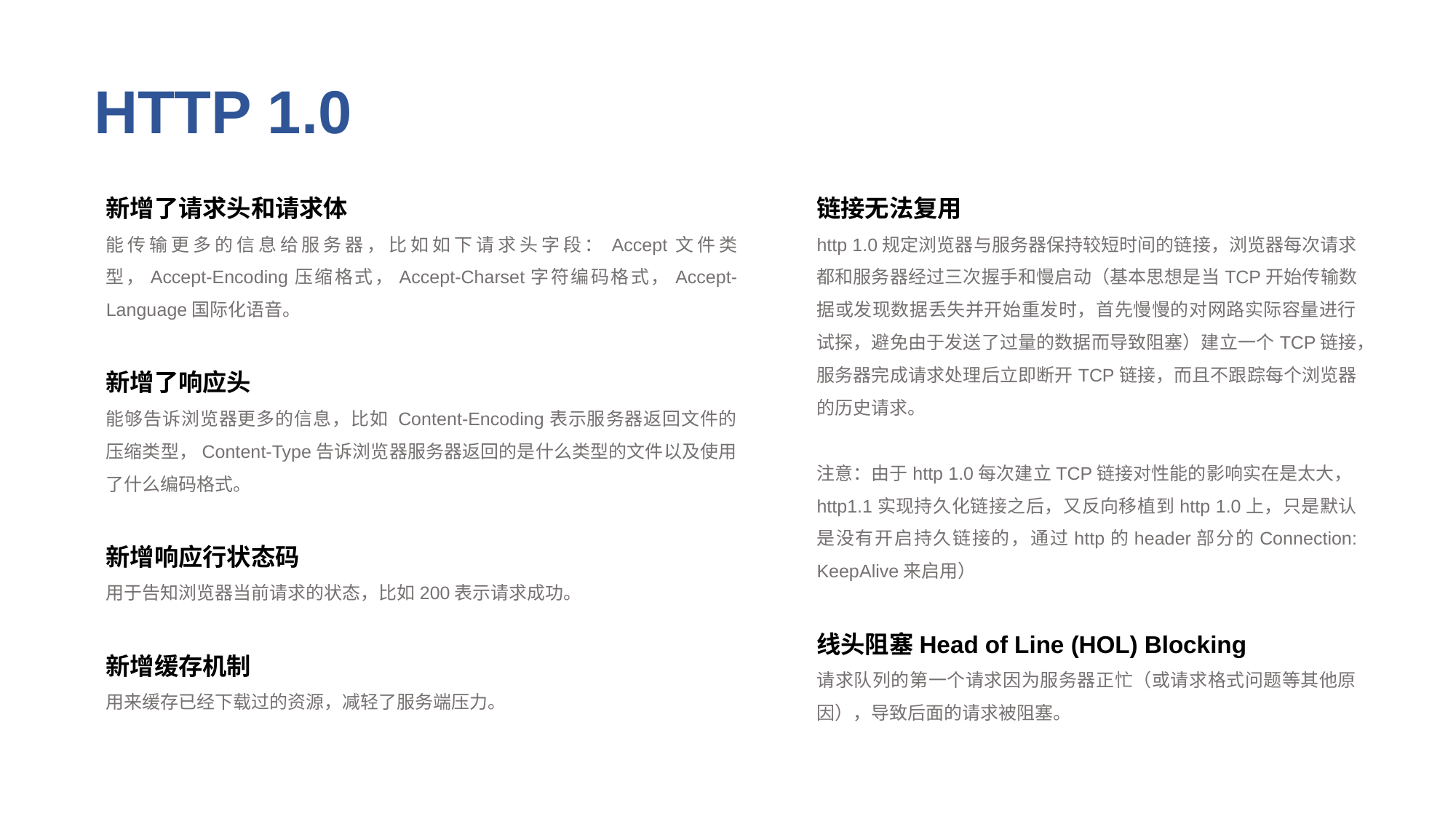

HTTP 1.0
新增了请求头和请求体
能传输更多的信息给服务器，比如如下请求头字段：Accept文件类型，Accept-Encoding压缩格式，Accept-Charset字符编码格式，Accept-Language国际化语音。

新增了响应头
能够告诉浏览器更多的信息，比如 Content-Encoding表示服务器返回文件的压缩类型，Content-Type告诉浏览器服务器返回的是什么类型的文件以及使用了什么编码格式。

新增响应行状态码
用于告知浏览器当前请求的状态，比如200表示请求成功。

新增缓存机制
用来缓存已经下载过的资源，减轻了服务端压力。
链接无法复用
http 1.0规定浏览器与服务器保持较短时间的链接，浏览器每次请求都和服务器经过三次握手和慢启动（基本思想是当TCP开始传输数据或发现数据丢失并开始重发时，首先慢慢的对网路实际容量进行试探，避免由于发送了过量的数据而导致阻塞）建立一个TCP链接，服务器完成请求处理后立即断开TCP链接，而且不跟踪每个浏览器的历史请求。

注意：由于http 1.0每次建立TCP链接对性能的影响实在是太大，http1.1实现持久化链接之后，又反向移植到http 1.0上，只是默认是没有开启持久链接的，通过http的header部分的Connection: KeepAlive来启用）

线头阻塞Head of Line (HOL) Blocking
请求队列的第一个请求因为服务器正忙（或请求格式问题等其他原因），导致后面的请求被阻塞。